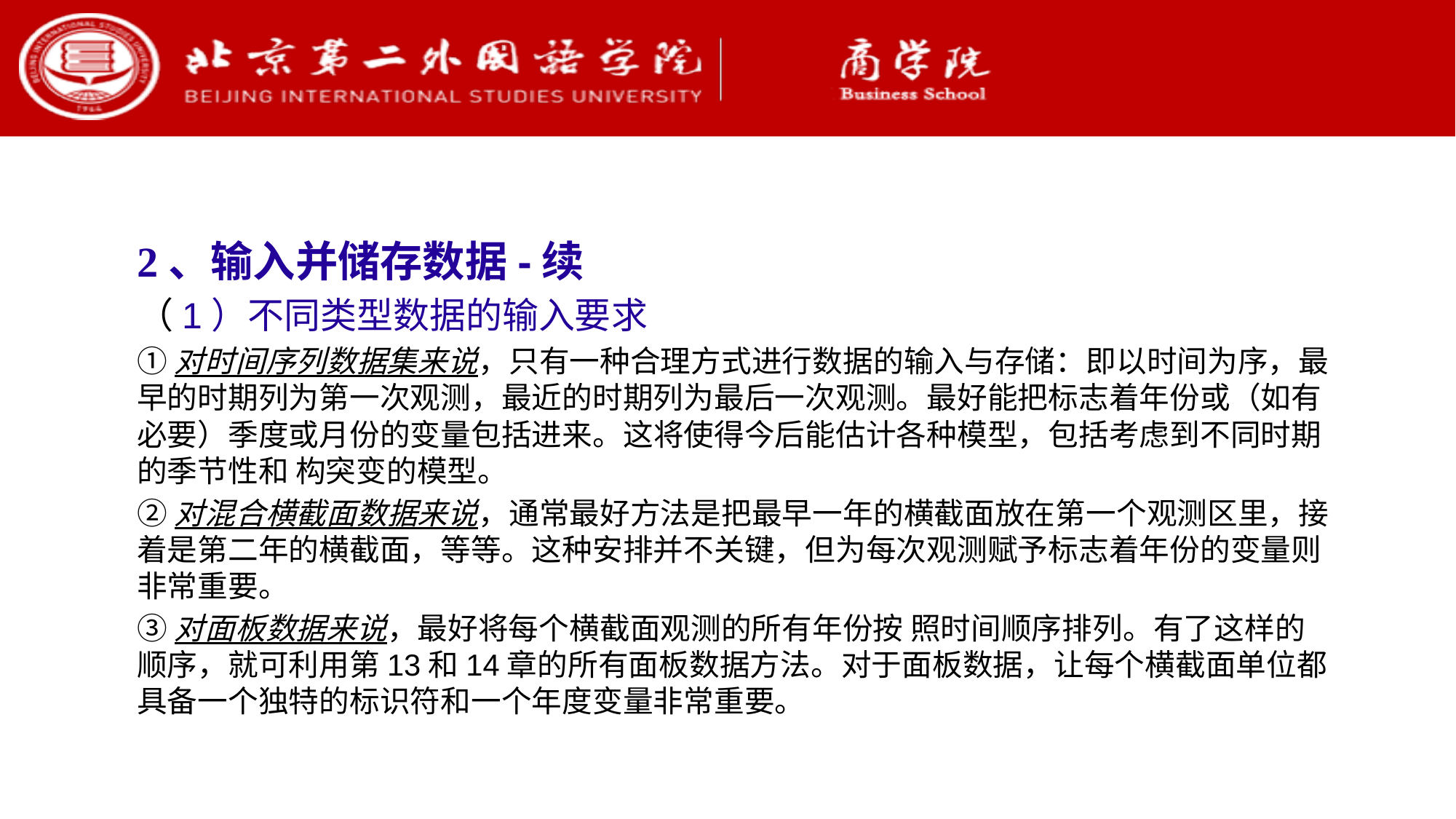

2、输入并储存数据-续
（1）不同类型数据的输入要求
①对时间序列数据集来说，只有一种合理方式进行数据的输入与存储：即以时间为序，最早的时期列为第一次观测，最近的时期列为最后一次观测。最好能把标志着年份或（如有必要）季度或月份的变量包括进来。这将使得今后能估计各种模型，包括考虑到不同时期的季节性和 构突变的模型。
②对混合横截面数据来说，通常最好方法是把最早一年的横截面放在第一个观测区里，接着是第二年的横截面，等等。这种安排并不关键，但为每次观测赋予标志着年份的变量则非常重要。
③对面板数据来说，最好将每个横截面观测的所有年份按 照时间顺序排列。有了这样的顺序，就可利用第13和14章的所有面板数据方法。对于面板数据，让每个横截面单位都具备一个独特的标识符和一个年度变量非常重要。